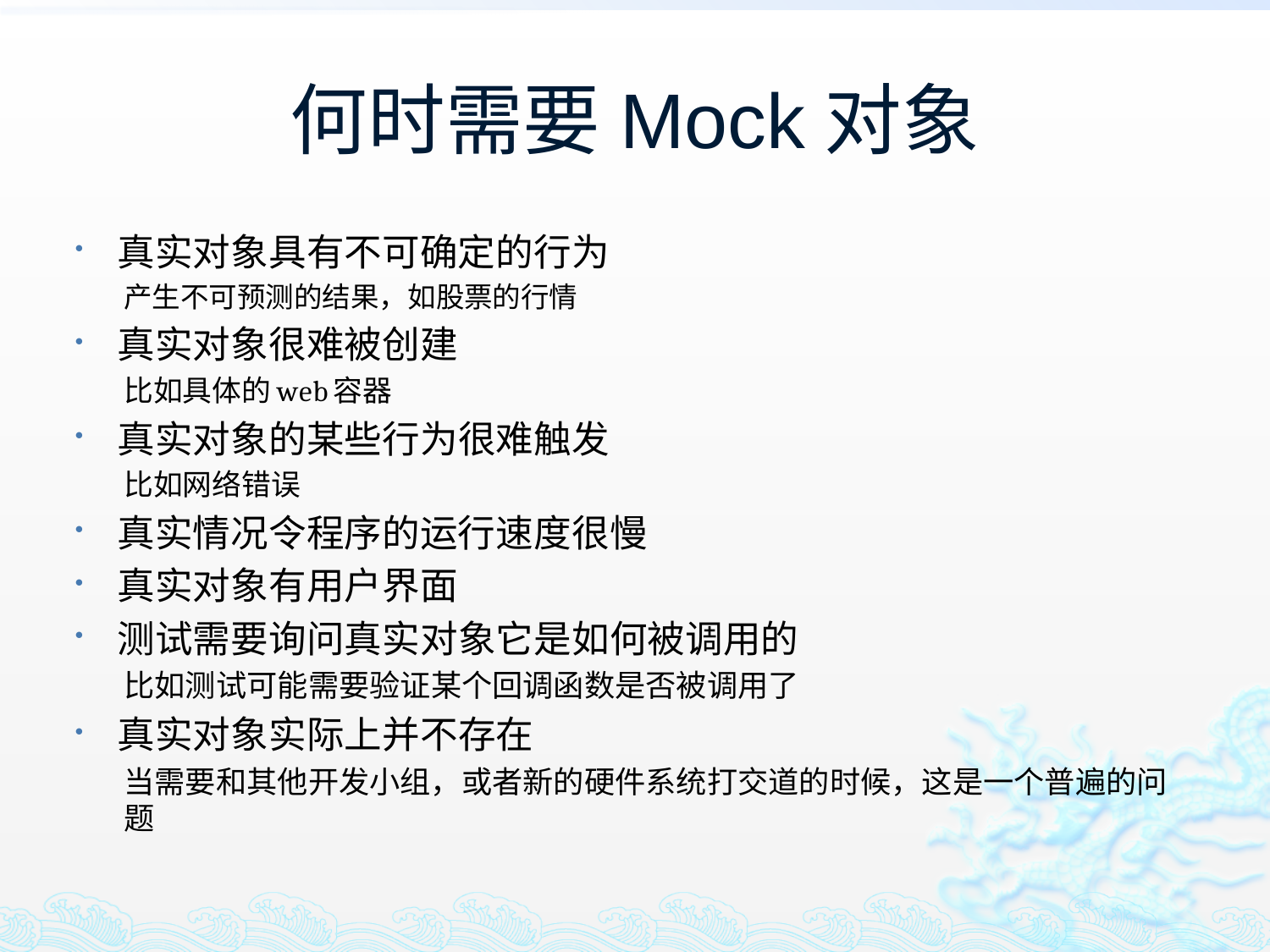

# 何时需要Mock对象
真实对象具有不可确定的行为
产生不可预测的结果，如股票的行情
真实对象很难被创建
比如具体的web容器
真实对象的某些行为很难触发
比如网络错误
真实情况令程序的运行速度很慢
真实对象有用户界面
测试需要询问真实对象它是如何被调用的
比如测试可能需要验证某个回调函数是否被调用了
真实对象实际上并不存在
当需要和其他开发小组，或者新的硬件系统打交道的时候，这是一个普遍的问题